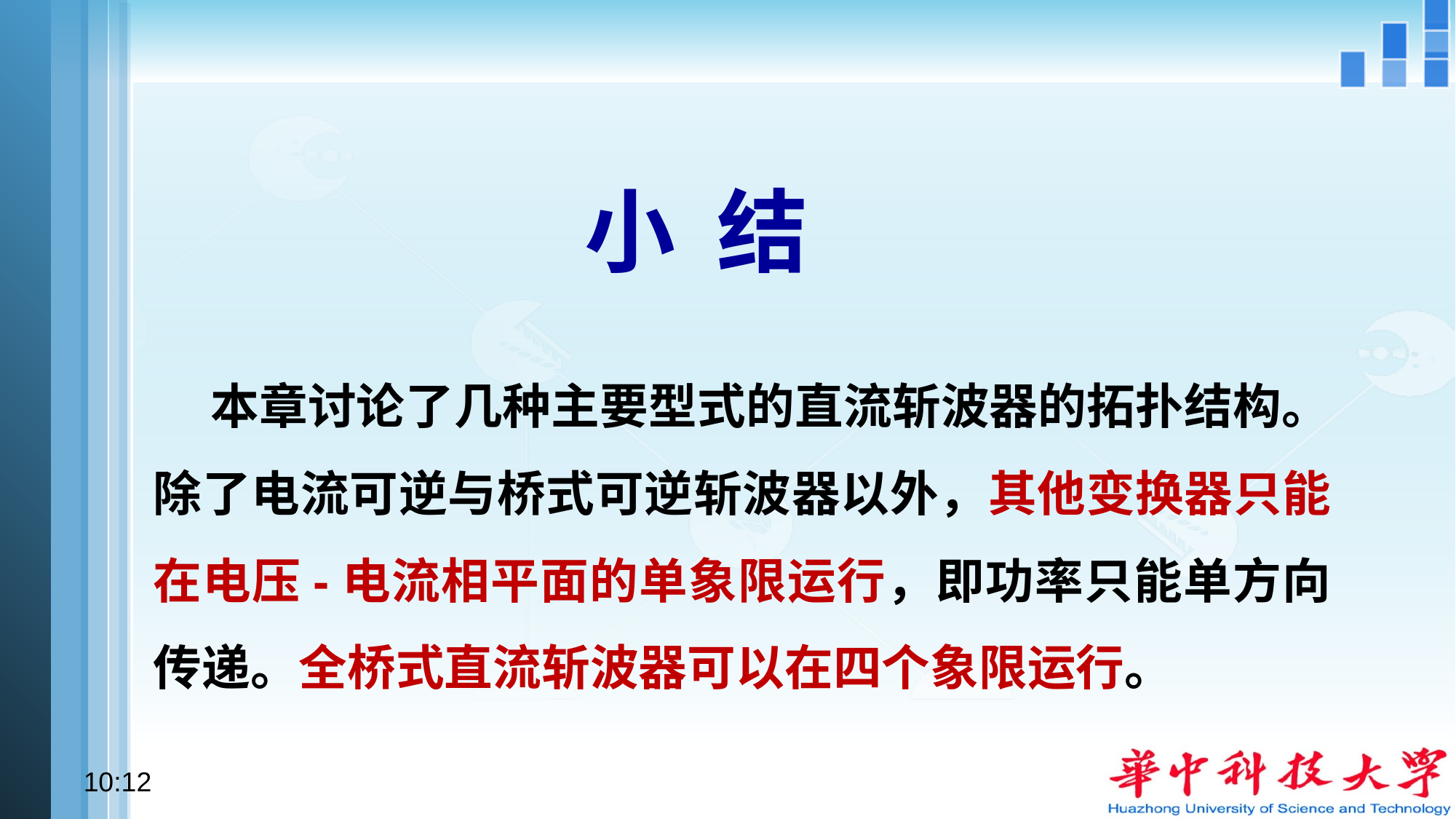

小  结
    本章讨论了几种主要型式的直流斩波器的拓扑结构。除了电流可逆与桥式可逆斩波器以外，其他变换器只能在电压-电流相平面的单象限运行，即功率只能单方向传递。全桥式直流斩波器可以在四个象限运行。
10:12